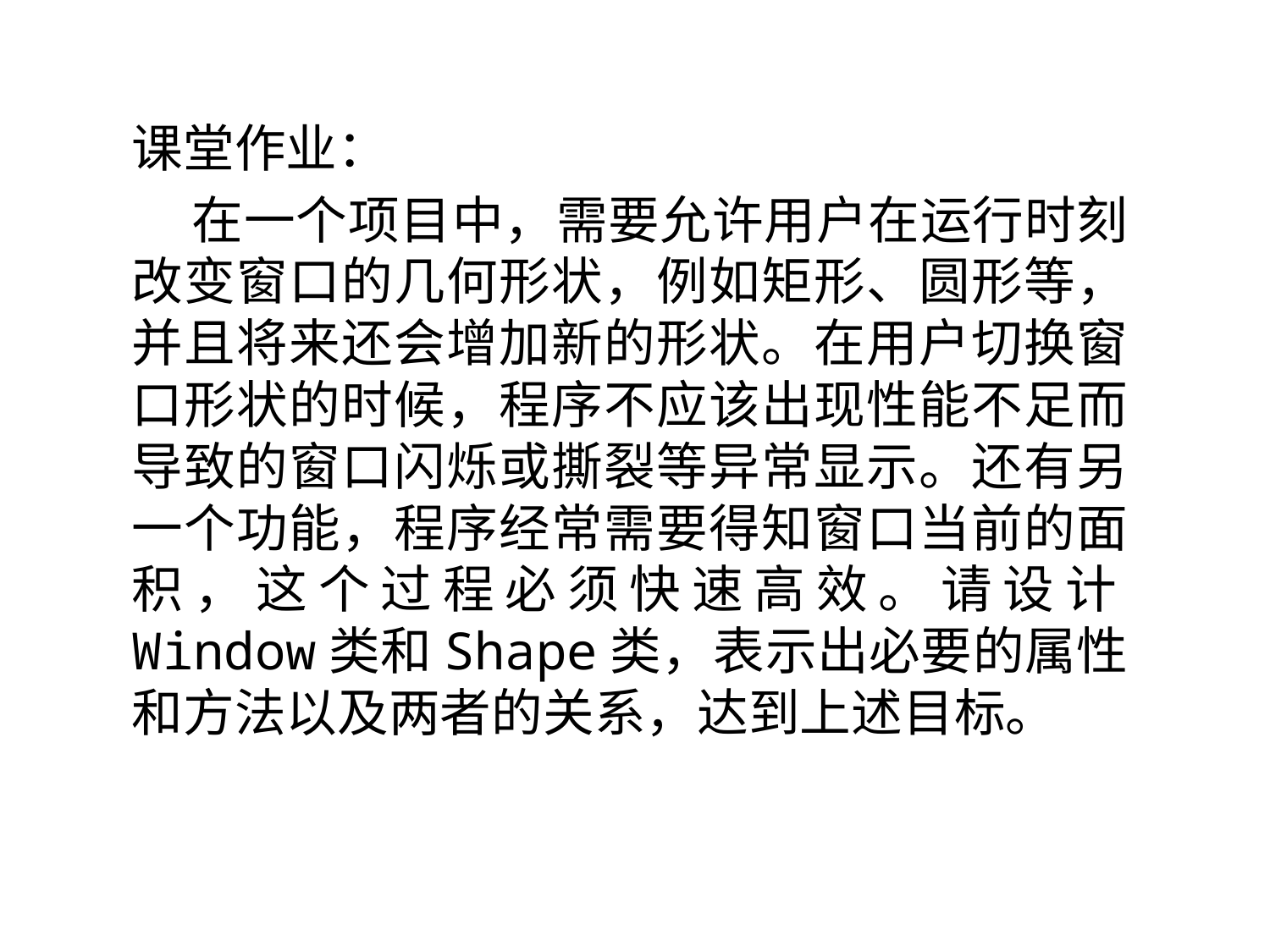

课堂作业：
    在一个项目中，需要允许用户在运行时刻改变窗口的几何形状，例如矩形、圆形等，并且将来还会增加新的形状。在用户切换窗口形状的时候，程序不应该出现性能不足而导致的窗口闪烁或撕裂等异常显示。还有另一个功能，程序经常需要得知窗口当前的面积，这个过程必须快速高效。请设计Window类和Shape类，表示出必要的属性和方法以及两者的关系，达到上述目标。